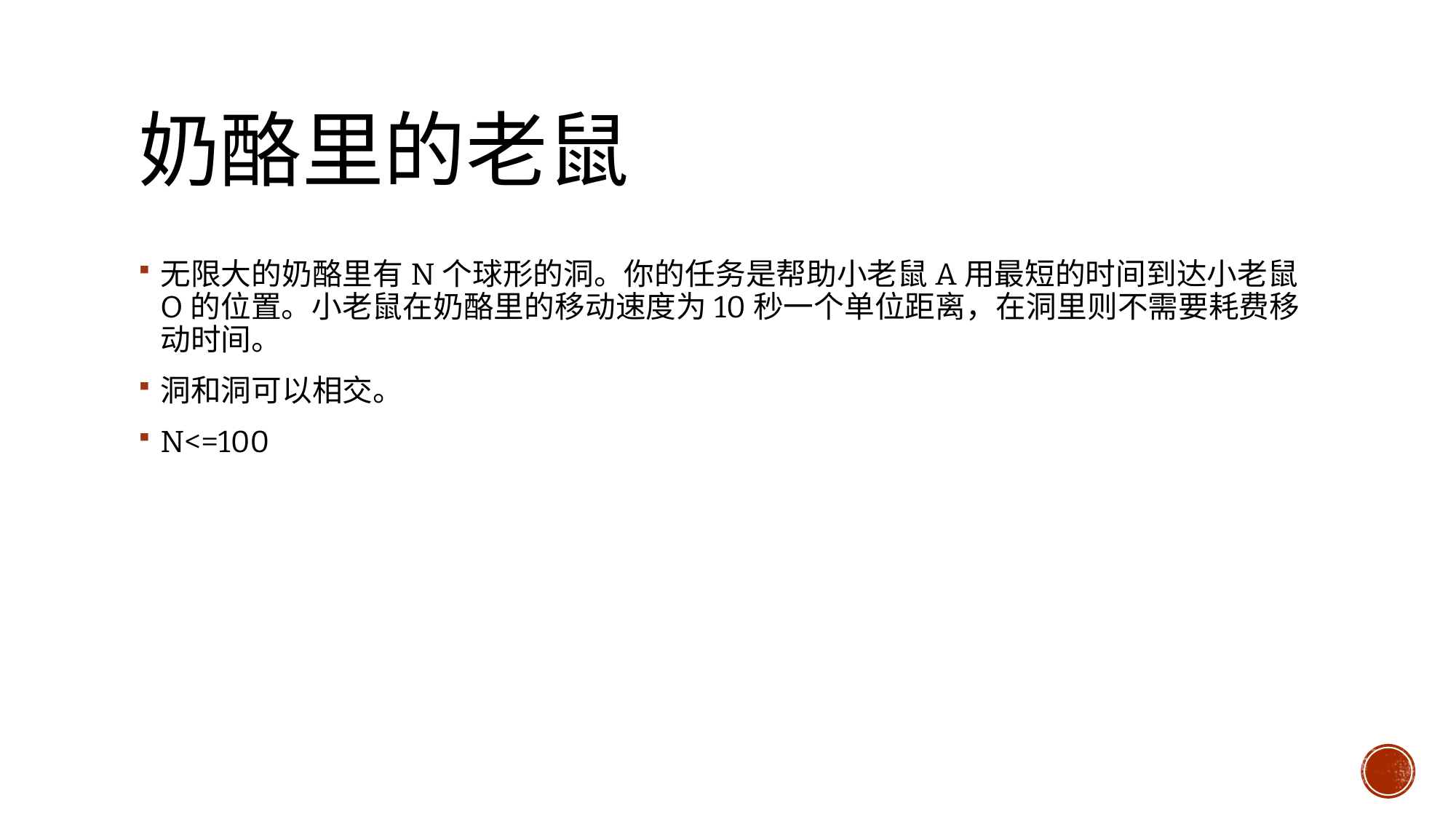

# 奶酪里的老鼠
无限大的奶酪里有N个球形的洞。你的任务是帮助小老鼠A用最短的时间到达小老鼠O的位置。小老鼠在奶酪里的移动速度为10秒一个单位距离，在洞里则不需要耗费移动时间。
洞和洞可以相交。
N<=100